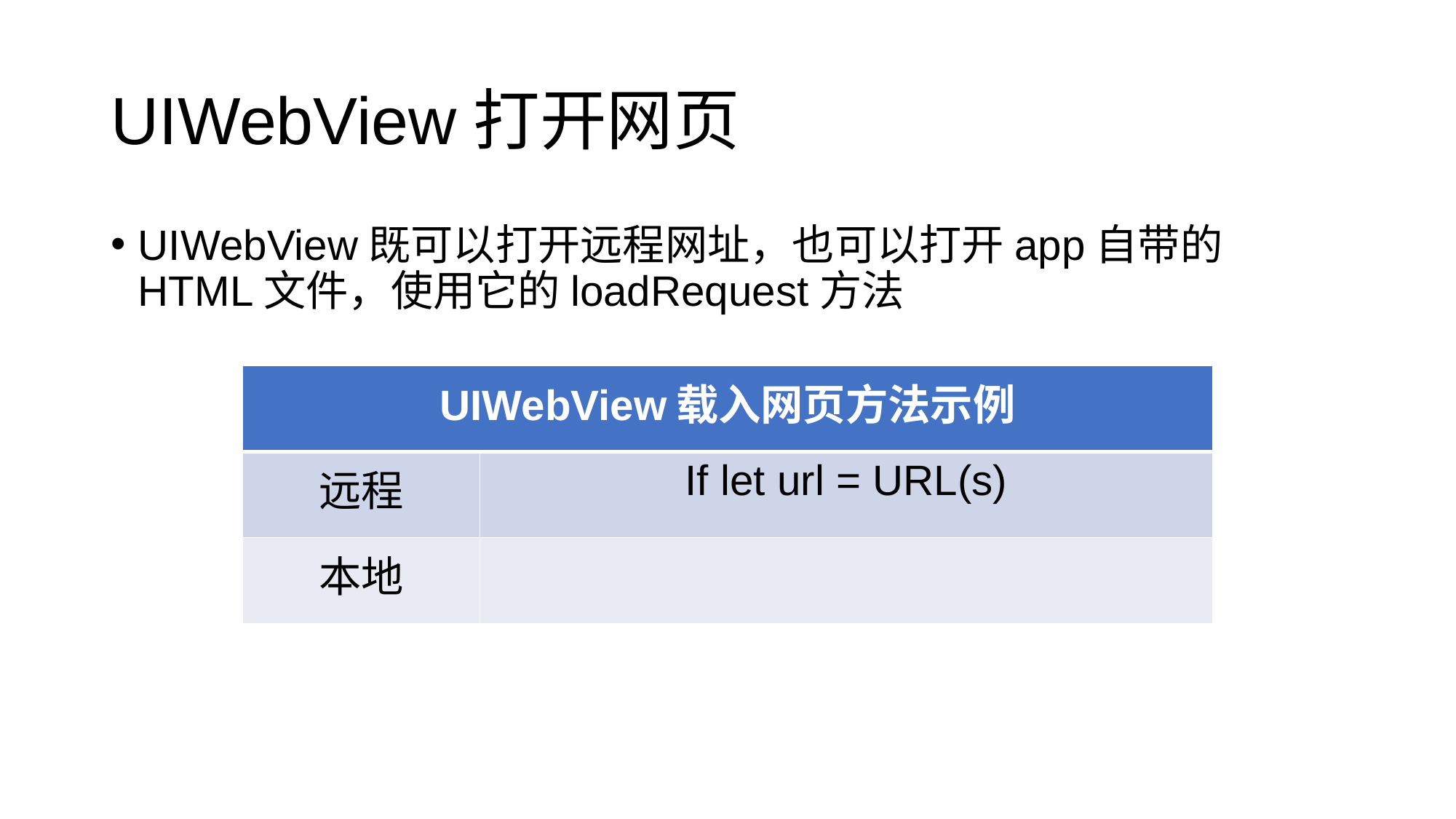

# UIWebView打开网页
UIWebView既可以打开远程网址，也可以打开app自带的HTML文件，使用它的loadRequest方法
| UIWebView载入网页方法示例 |  |
| --- | --- |
| 远程 | If let url = URL(s) |
| 本地 |  |